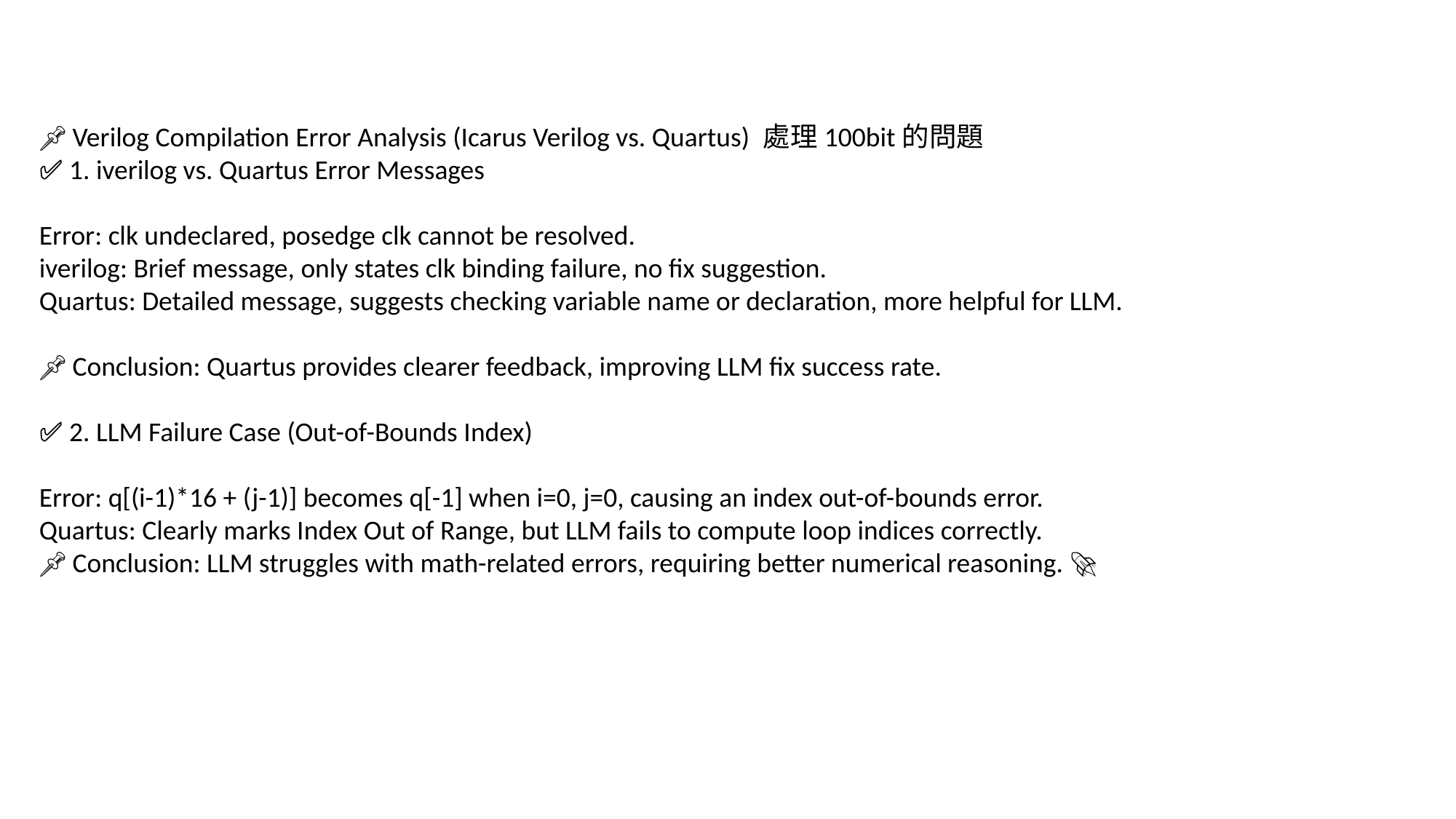

📌 Verilog Compilation Error Analysis (Icarus Verilog vs. Quartus) 處理100bit的問題
✅ 1. iverilog vs. Quartus Error Messages

Error: clk undeclared, posedge clk cannot be resolved.
iverilog: Brief message, only states clk binding failure, no fix suggestion.
Quartus: Detailed message, suggests checking variable name or declaration, more helpful for LLM.

📌 Conclusion: Quartus provides clearer feedback, improving LLM fix success rate.

✅ 2. LLM Failure Case (Out-of-Bounds Index)

Error: q[(i-1)*16 + (j-1)] becomes q[-1] when i=0, j=0, causing an index out-of-bounds error.
Quartus: Clearly marks Index Out of Range, but LLM fails to compute loop indices correctly.
📌 Conclusion: LLM struggles with math-related errors, requiring better numerical reasoning. 🚀